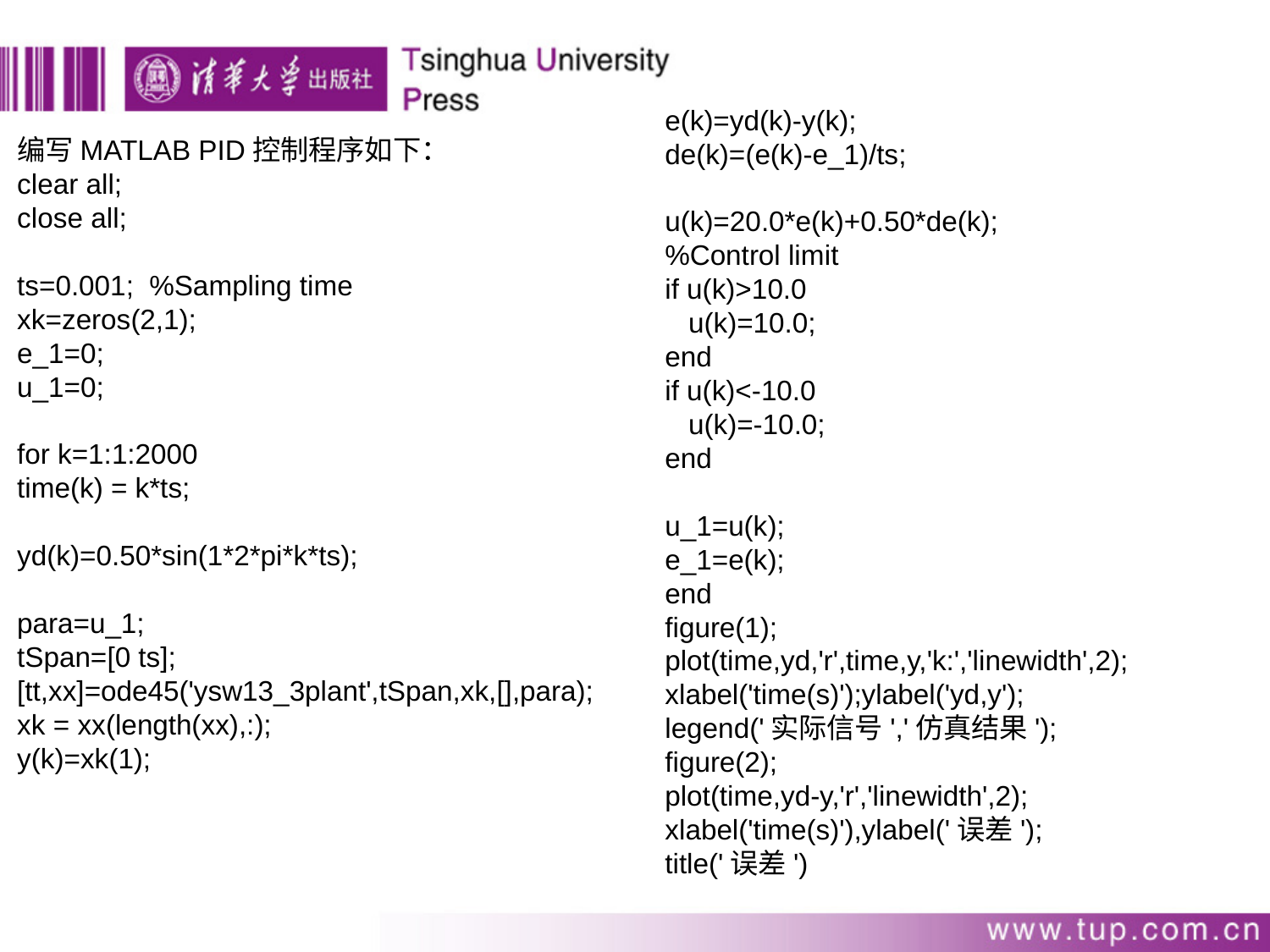

e(k)=yd(k)-y(k);
de(k)=(e(k)-e_1)/ts;

u(k)=20.0*e(k)+0.50*de(k);
%Control limit
if u(k)>10.0
   u(k)=10.0;
end
if u(k)<-10.0
   u(k)=-10.0;
end

u_1=u(k);
e_1=e(k);
end
figure(1);
plot(time,yd,'r',time,y,'k:','linewidth',2);
xlabel('time(s)');ylabel('yd,y');
legend('实际信号','仿真结果');
figure(2);
plot(time,yd-y,'r','linewidth',2);
xlabel('time(s)'),ylabel('误差');
title('误差')

编写MATLAB PID控制程序如下：
clear all;
close all;

ts=0.001;  %Sampling time
xk=zeros(2,1);
e_1=0;
u_1=0;

for k=1:1:2000
time(k) = k*ts;

yd(k)=0.50*sin(1*2*pi*k*ts);

para=u_1;
tSpan=[0 ts];
[tt,xx]=ode45('ysw13_3plant',tSpan,xk,[],para);
xk = xx(length(xx),:);
y(k)=xk(1);